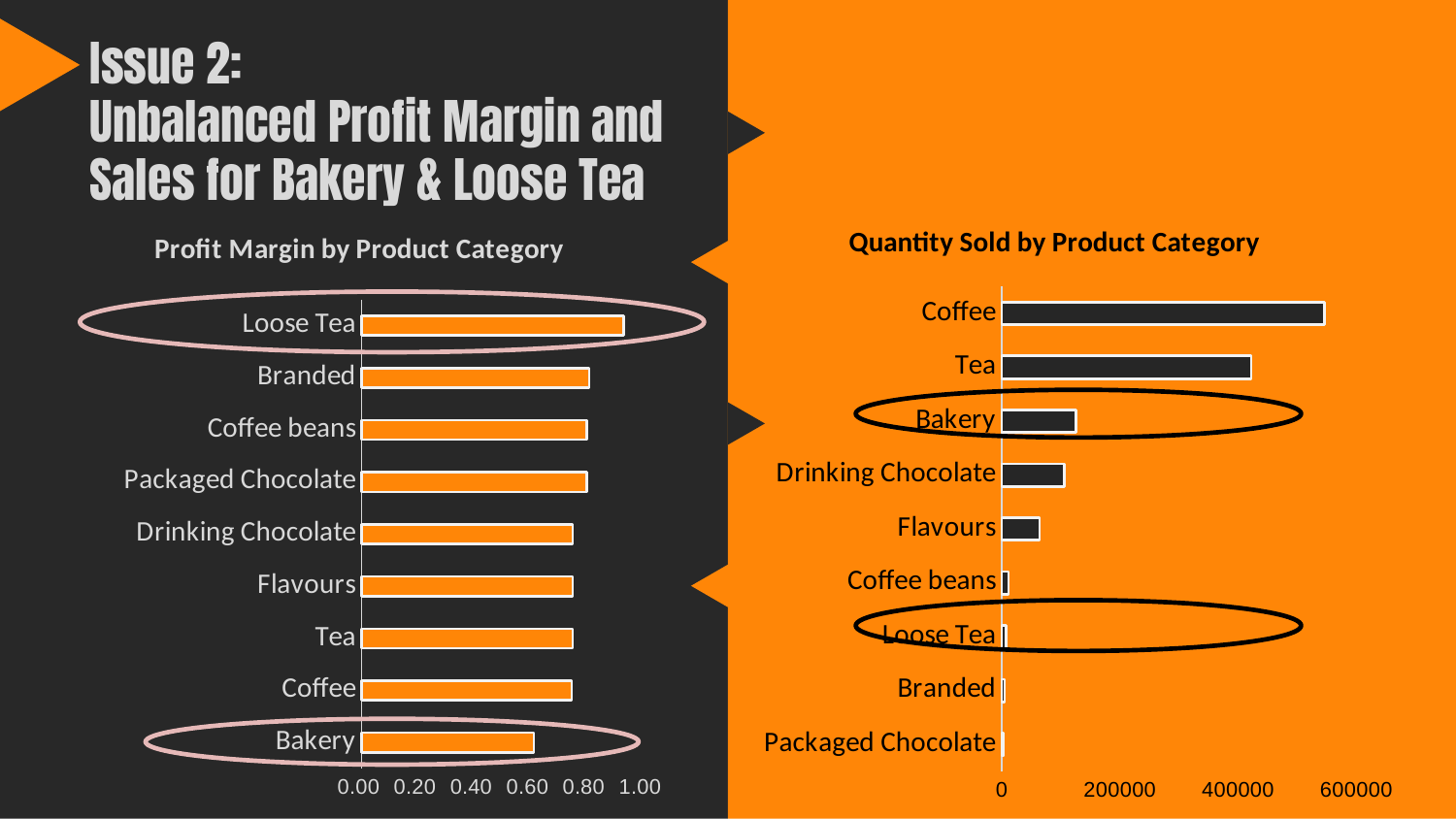

Issue 2:
Unbalanced Profit Margin and Sales for Bakery & Loose Tea

### Chart: Profit Margin by Product Category

| Category | Profit Margin |
|---|---|
| Bakery | 0.6108773820561534 |
| Coffee | 0.7461450452418399 |
| Tea | 0.7499999999999946 |
| Flavours | 0.7499999999999972 |
| Drinking Chocolate | 0.75 |
| Packaged Chocolate | 0.7999999999999977 |
| Coffee beans | 0.800273693462064 |
| Branded | 0.8084180750501289 |
| Loose Tea | 0.9313240392158795 |

### Chart: Quantity Sold by Product Category

| Category | 汇总 |
|---|---|
| Packaged Chocolate | 2815.0 |
| Branded | 4697.0 |
| Loose Tea | 7381.0 |
| Coffee beans | 11095.0 |
| Flavours | 63825.0 |
| Drinking Chocolate | 106067.0 |
| Bakery | 125588.0 |
| Tea | 422388.0 |
| Coffee | 545936.0 |